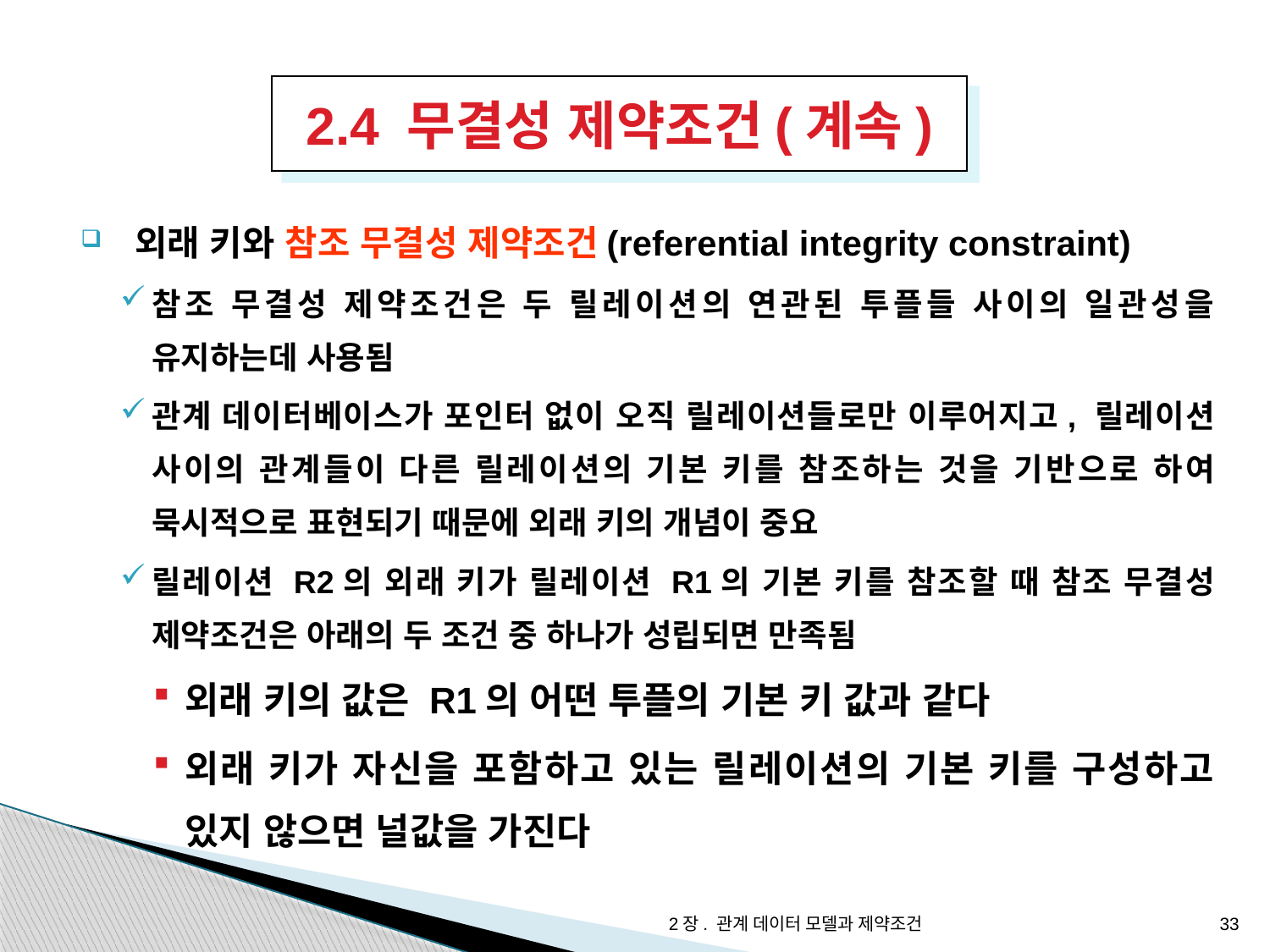

2.4 무결성 제약조건(계속)
 외래 키와 참조 무결성 제약조건(referential integrity constraint)
참조 무결성 제약조건은 두 릴레이션의 연관된 투플들 사이의 일관성을 유지하는데 사용됨
관계 데이터베이스가 포인터 없이 오직 릴레이션들로만 이루어지고, 릴레이션 사이의 관계들이 다른 릴레이션의 기본 키를 참조하는 것을 기반으로 하여 묵시적으로 표현되기 때문에 외래 키의 개념이 중요
릴레이션 R2의 외래 키가 릴레이션 R1의 기본 키를 참조할 때 참조 무결성 제약조건은 아래의 두 조건 중 하나가 성립되면 만족됨
외래 키의 값은 R1의 어떤 투플의 기본 키 값과 같다
외래 키가 자신을 포함하고 있는 릴레이션의 기본 키를 구성하고 있지 않으면 널값을 가진다

2장. 관계 데이터 모델과 제약조건
33